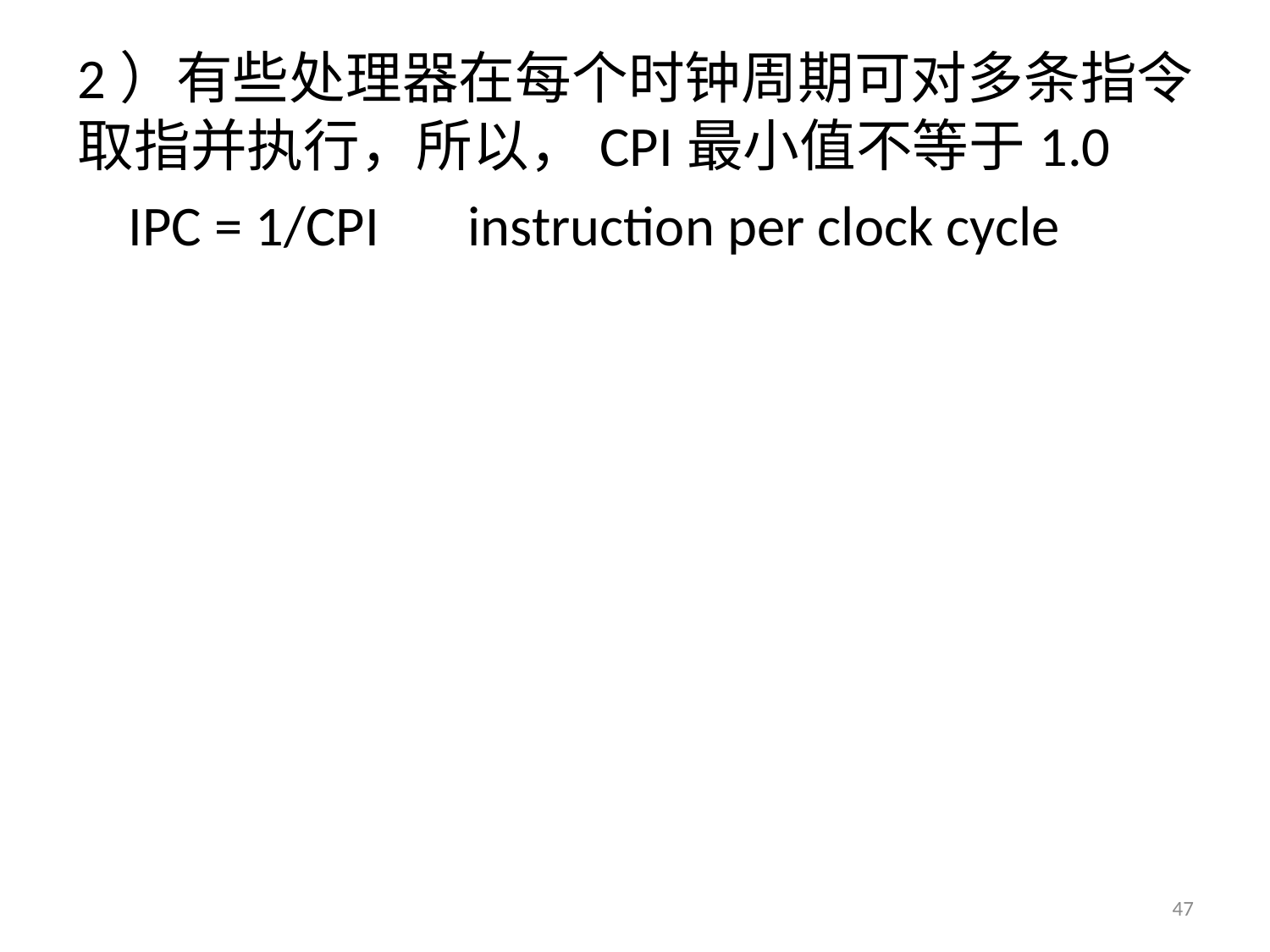

2）有些处理器在每个时钟周期可对多条指令取指并执行，所以，CPI最小值不等于1.0
    IPC = 1/CPI       instruction per clock cycle
47